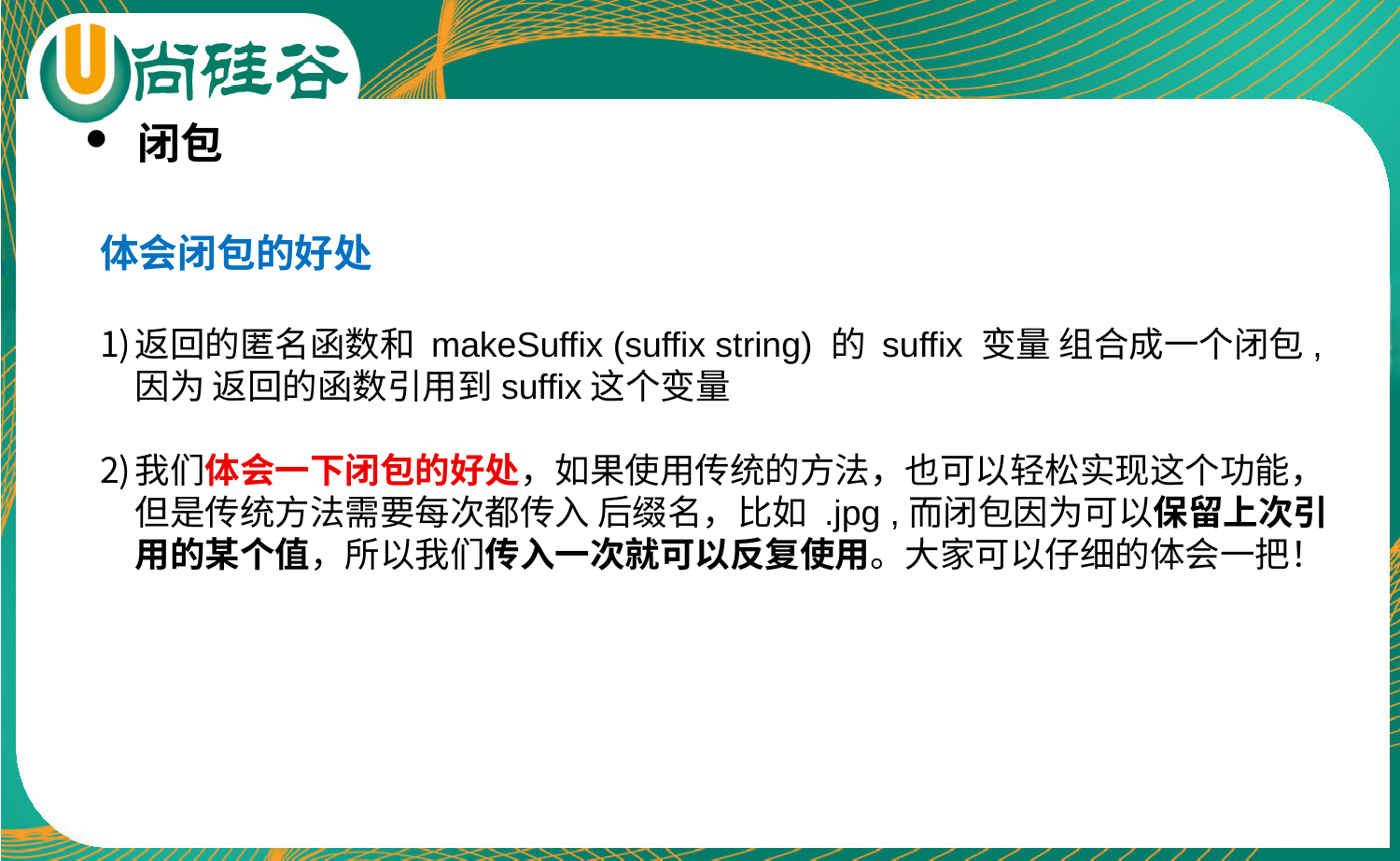

闭包

体会闭包的好处

返回的匿名函数和 makeSuffix (suffix string) 的 suffix 变量 组合成一个闭包,因为 返回的函数引用到suffix这个变量
我们体会一下闭包的好处，如果使用传统的方法，也可以轻松实现这个功能，但是传统方法需要每次都传入 后缀名，比如 .jpg ,而闭包因为可以保留上次引用的某个值，所以我们传入一次就可以反复使用。大家可以仔细的体会一把！